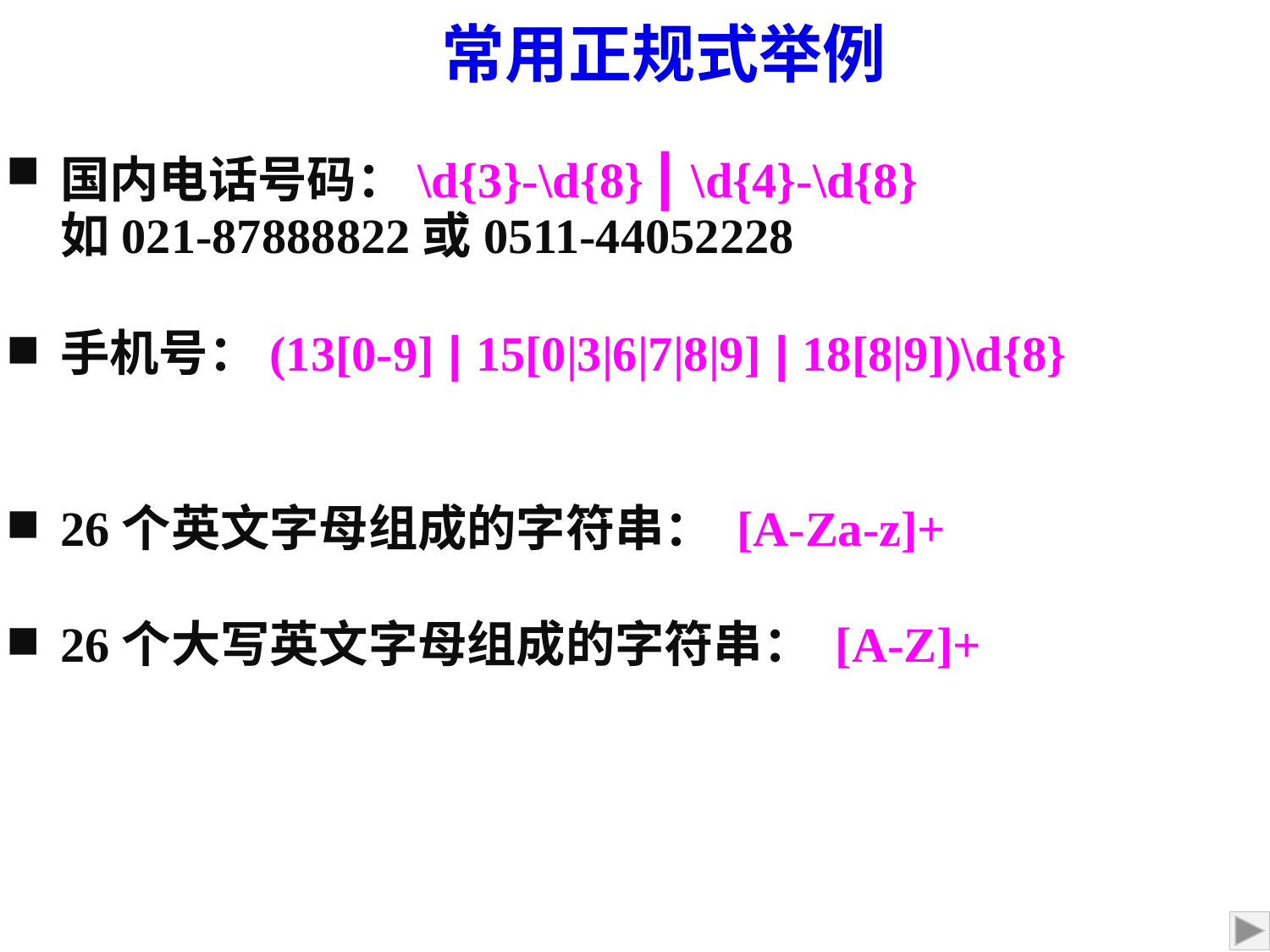

常用正规式举例
国内电话号码：\d{3}-\d{8} | \d{4}-\d{8}
如021-87888822或0511-44052228
手机号：(13[0-9] | 15[0|3|6|7|8|9] | 18[8|9])\d{8}

26个英文字母组成的字符串： [A-Za-z]+

26个大写英文字母组成的字符串： [A-Z]+